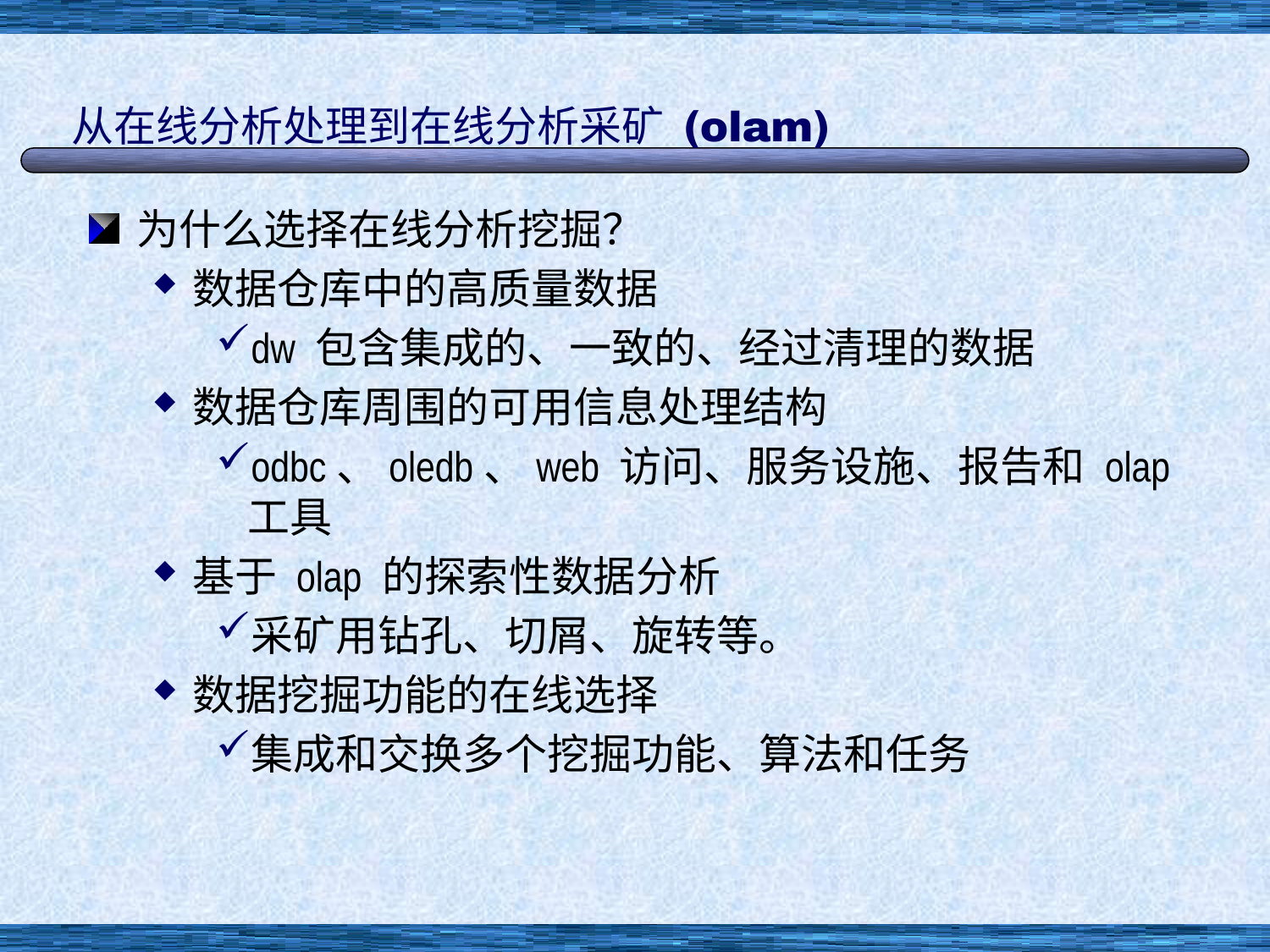

# 从在线分析处理到在线分析采矿 (olam)
为什么选择在线分析挖掘？
数据仓库中的高质量数据
dw 包含集成的、一致的、经过清理的数据
数据仓库周围的可用信息处理结构
odbc、oledb、web 访问、服务设施、报告和 olap 工具
基于 olap 的探索性数据分析
采矿用钻孔、切屑、旋转等。
数据挖掘功能的在线选择
集成和交换多个挖掘功能、算法和任务